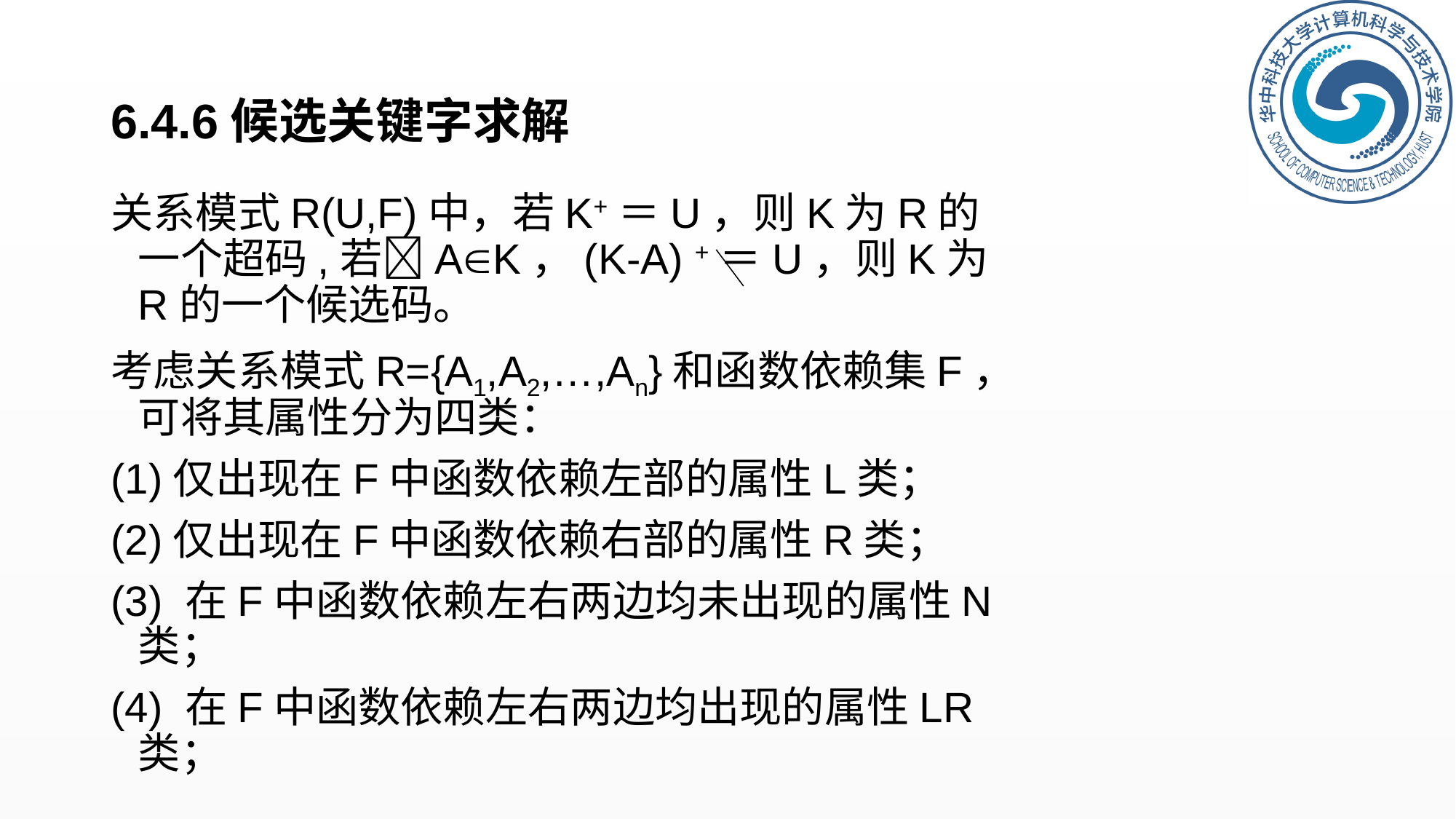

# 6.4.6候选关键字求解
关系模式R(U,F)中，若K+＝U，则K为R的一个超码,若∀A∈K，(K-A) +＝U，则K为R的一个候选码。
考虑关系模式R={A1,A2,…,An}和函数依赖集F，可将其属性分为四类：
(1)仅出现在F中函数依赖左部的属性L类；
(2)仅出现在F中函数依赖右部的属性R类；
(3) 在F中函数依赖左右两边均未出现的属性N类；
(4) 在F中函数依赖左右两边均出现的属性LR类；